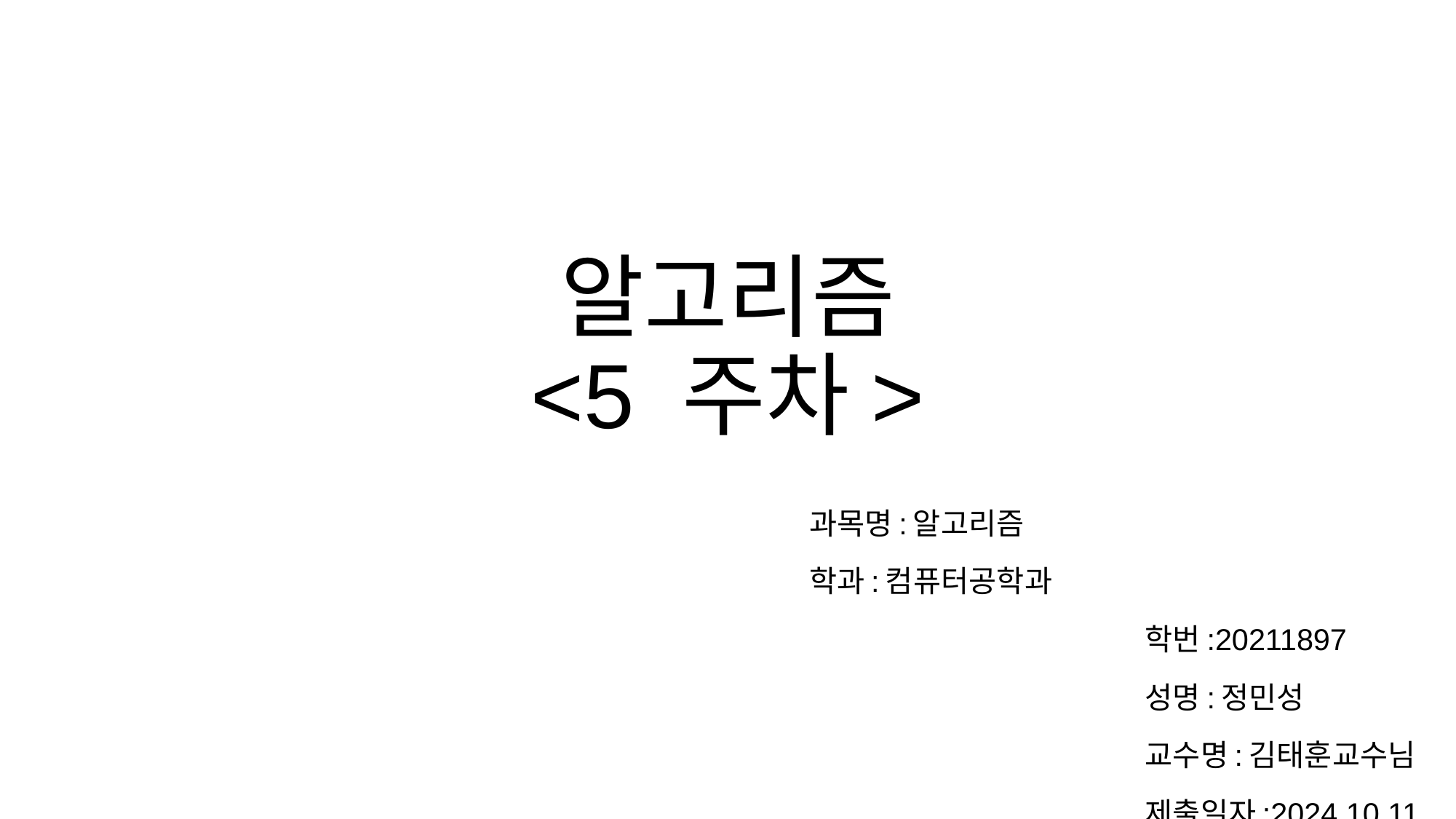

# 알고리즘 <5 주차>

				과목명:알고리즘
				학과:컴퓨터공학과
학번:20211897
성명:정민성
교수명:김태훈교수님
제출일자:2024.10.11